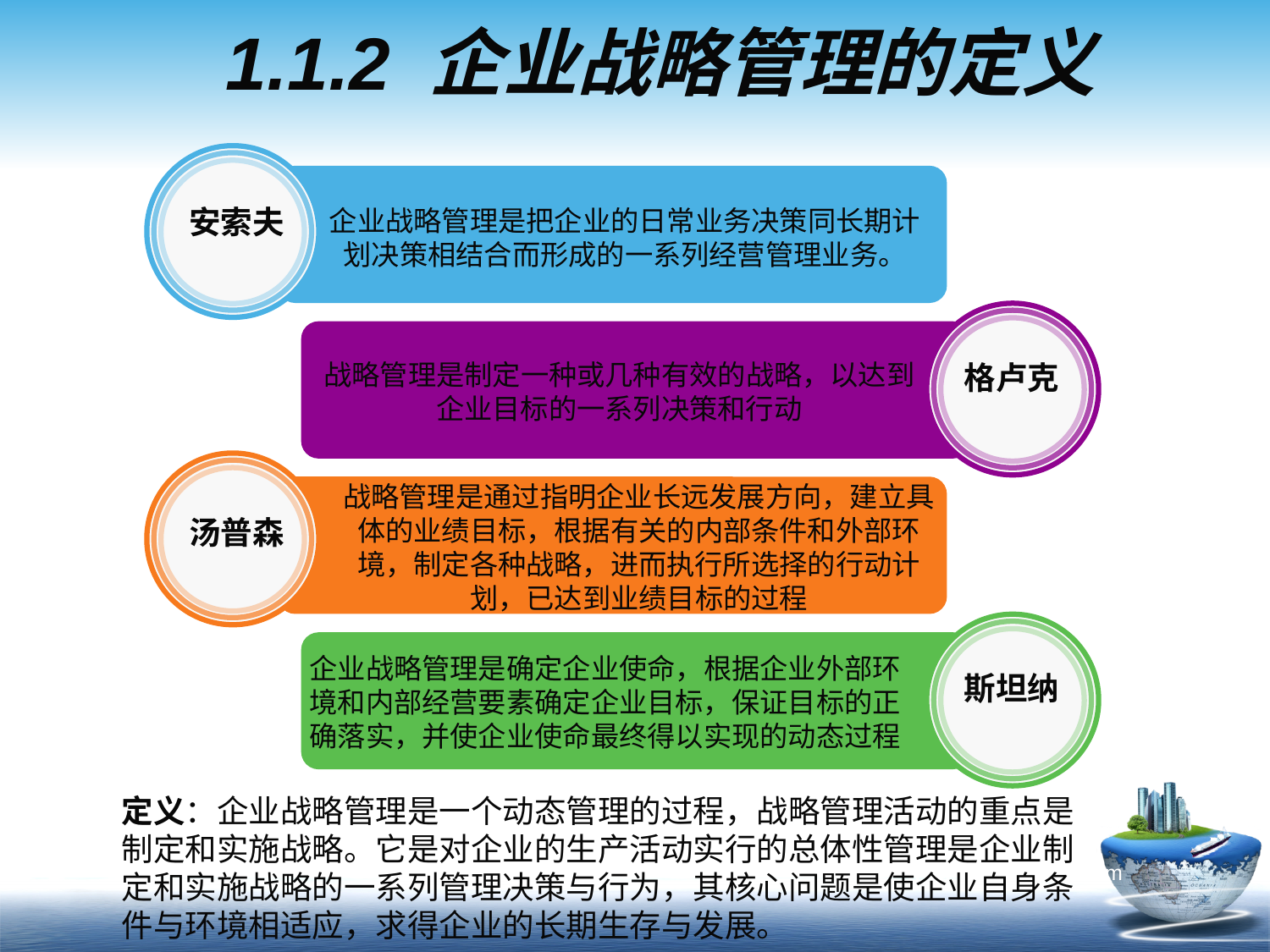

# 1.1.2 企业战略管理的定义

安索夫
企业战略管理是把企业的日常业务决策同长期计划决策相结合而形成的一系列经营管理业务。

战略管理是制定一种或几种有效的战略，以达到企业目标的一系列决策和行动
格卢克

战略管理是通过指明企业长远发展方向，建立具体的业绩目标，根据有关的内部条件和外部环境，制定各种战略，进而执行所选择的行动计划，已达到业绩目标的过程

汤普森

企业战略管理是确定企业使命，根据企业外部环境和内部经营要素确定企业目标，保证目标的正确落实，并使企业使命最终得以实现的动态过程
斯坦纳
定义：企业战略管理是一个动态管理的过程，战略管理活动的重点是制定和实施战略。它是对企业的生产活动实行的总体性管理是企业制定和实施战略的一系列管理决策与行为，其核心问题是使企业自身条件与环境相适应，求得企业的长期生存与发展。
www.themegallery.com